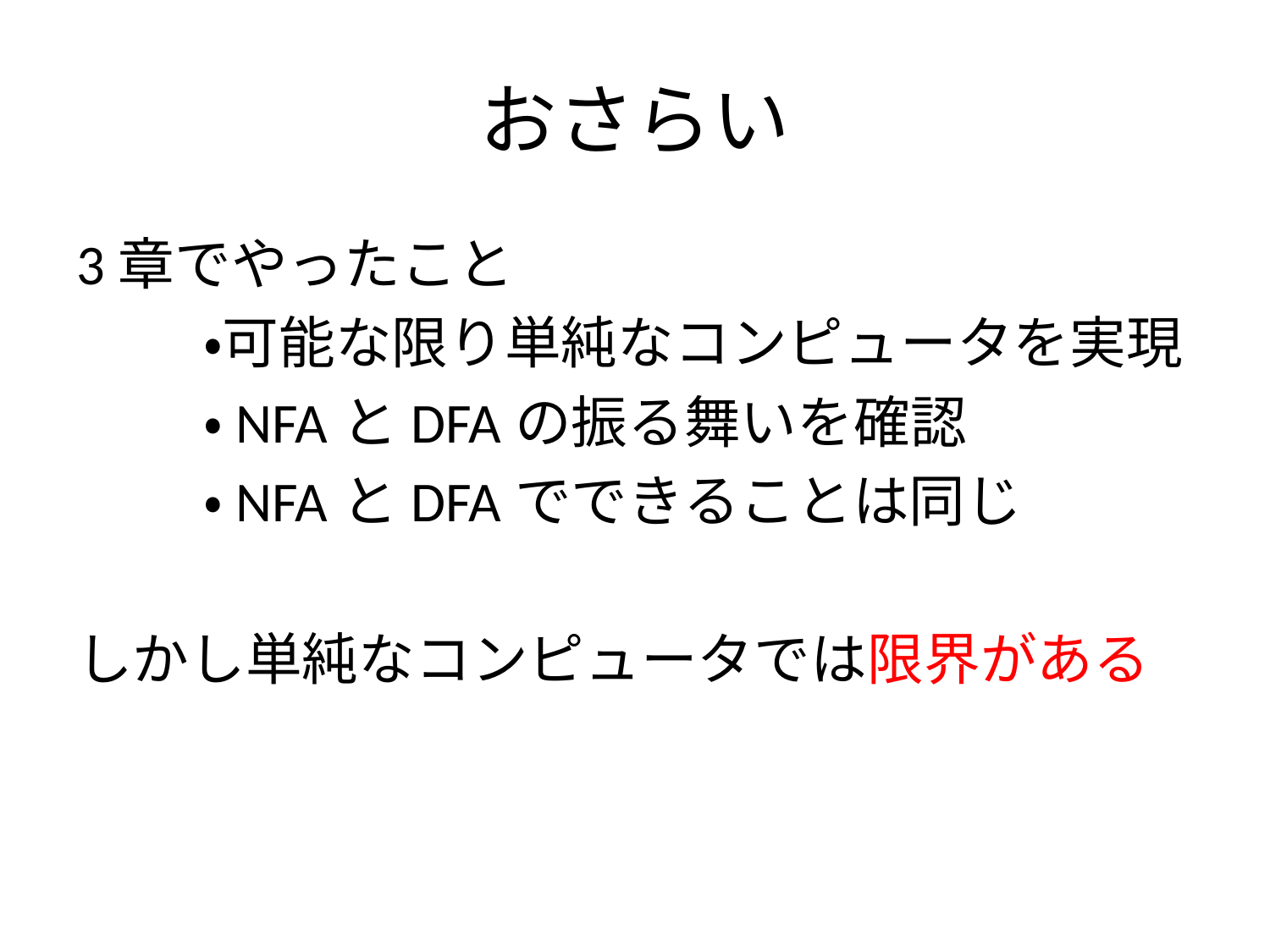

# おさらい
3章でやったこと
	・可能な限り単純なコンピュータを実現
	・NFAとDFAの振る舞いを確認
	・NFAとDFAでできることは同じ

しかし単純なコンピュータでは限界がある